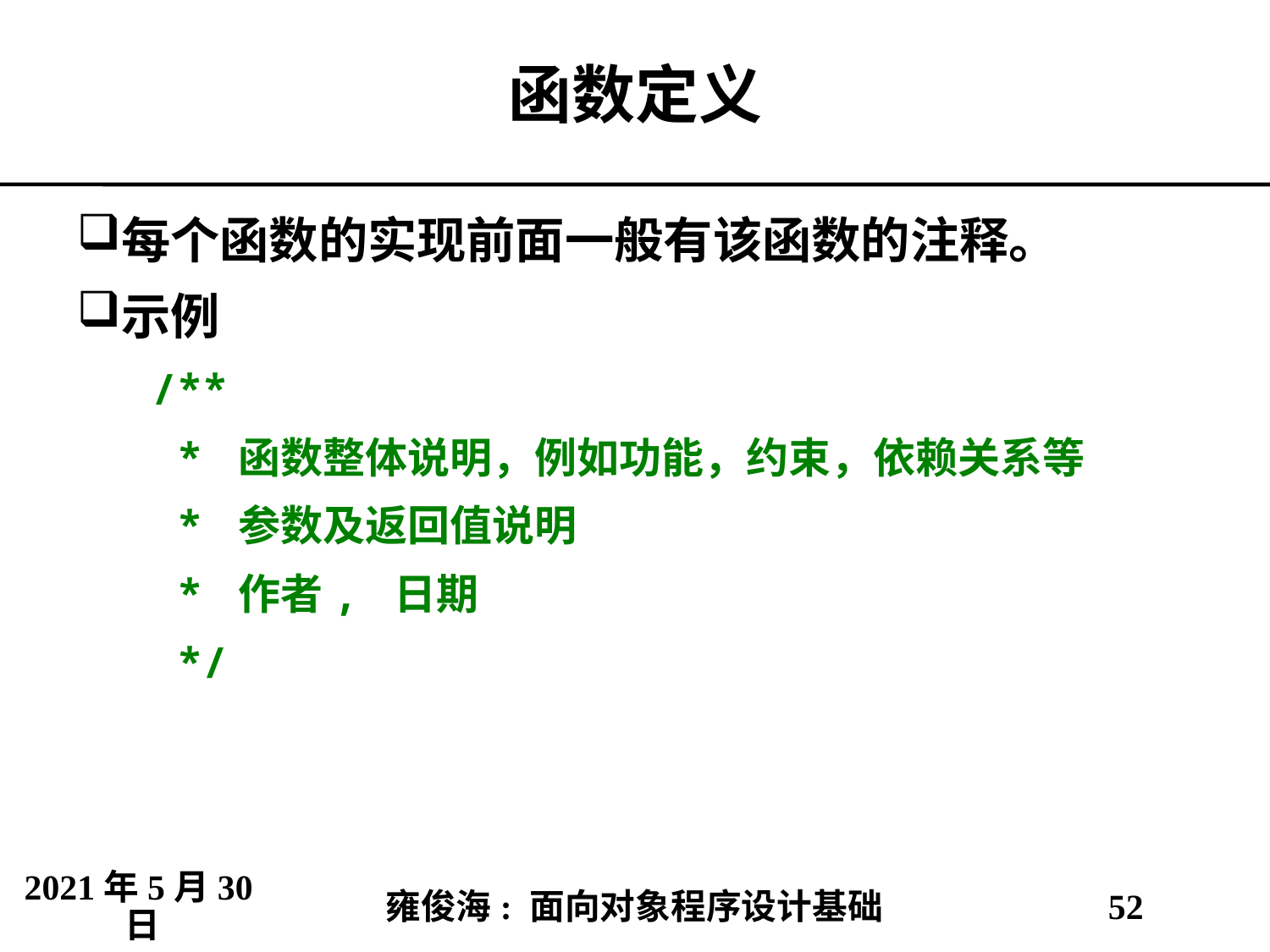

# 函数定义

每个函数的实现前面一般有该函数的注释。
示例
/**
 * 函数整体说明，例如功能，约束，依赖关系等
 * 参数及返回值说明
 * 作者, 日期
 */
2021年5月30日
雍俊海: 面向对象程序设计基础
52